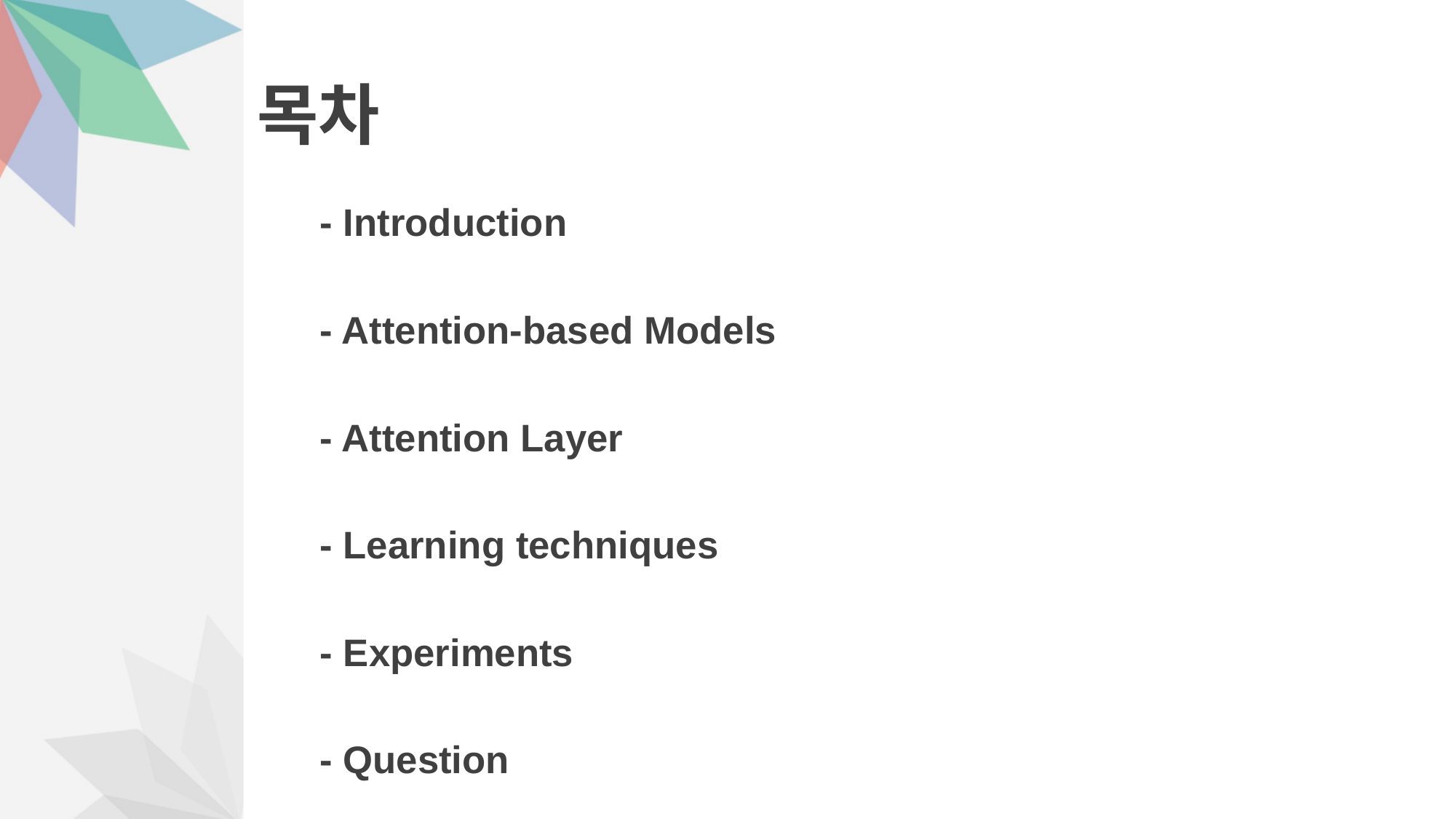

# 목차

- Introduction

- Attention-based Models

- Attention Layer

- Learning techniques

- Experiments

- Question